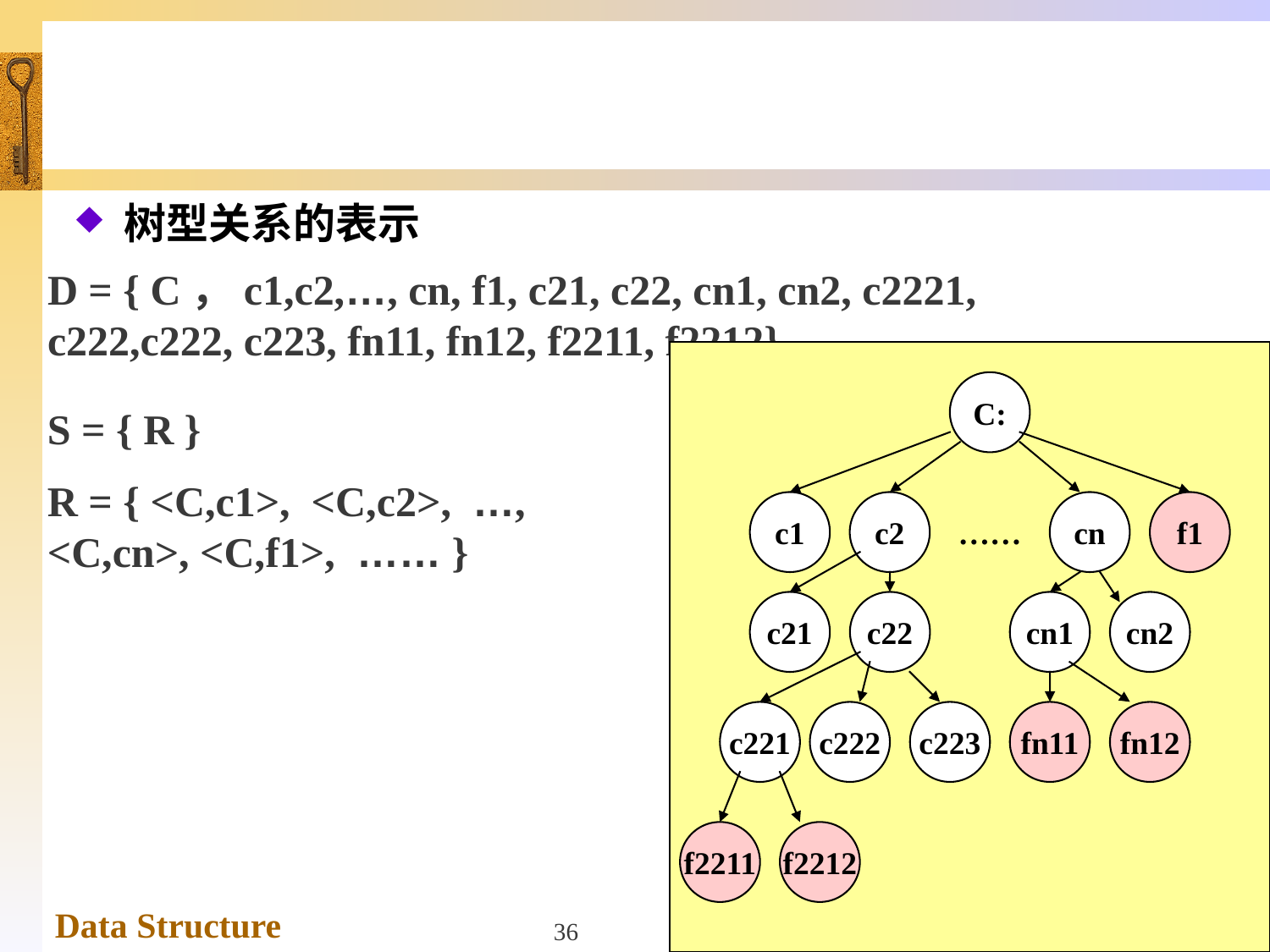

#
树型关系的表示
D = { C，c1,c2,…, cn, f1, c21, c22, cn1, cn2, c2221, c222,c222, c223, fn11, fn12, f2211, f2212}

C:

c1
c2
……
cn
f1

c21
c22
cn1
cn2

c221
c222
c223
fn11
fn12

f2211
f2212
S = { R }
R = { <C,c1>,  <C,c2>,  …, <C,cn>, <C,f1>,  …… }
36